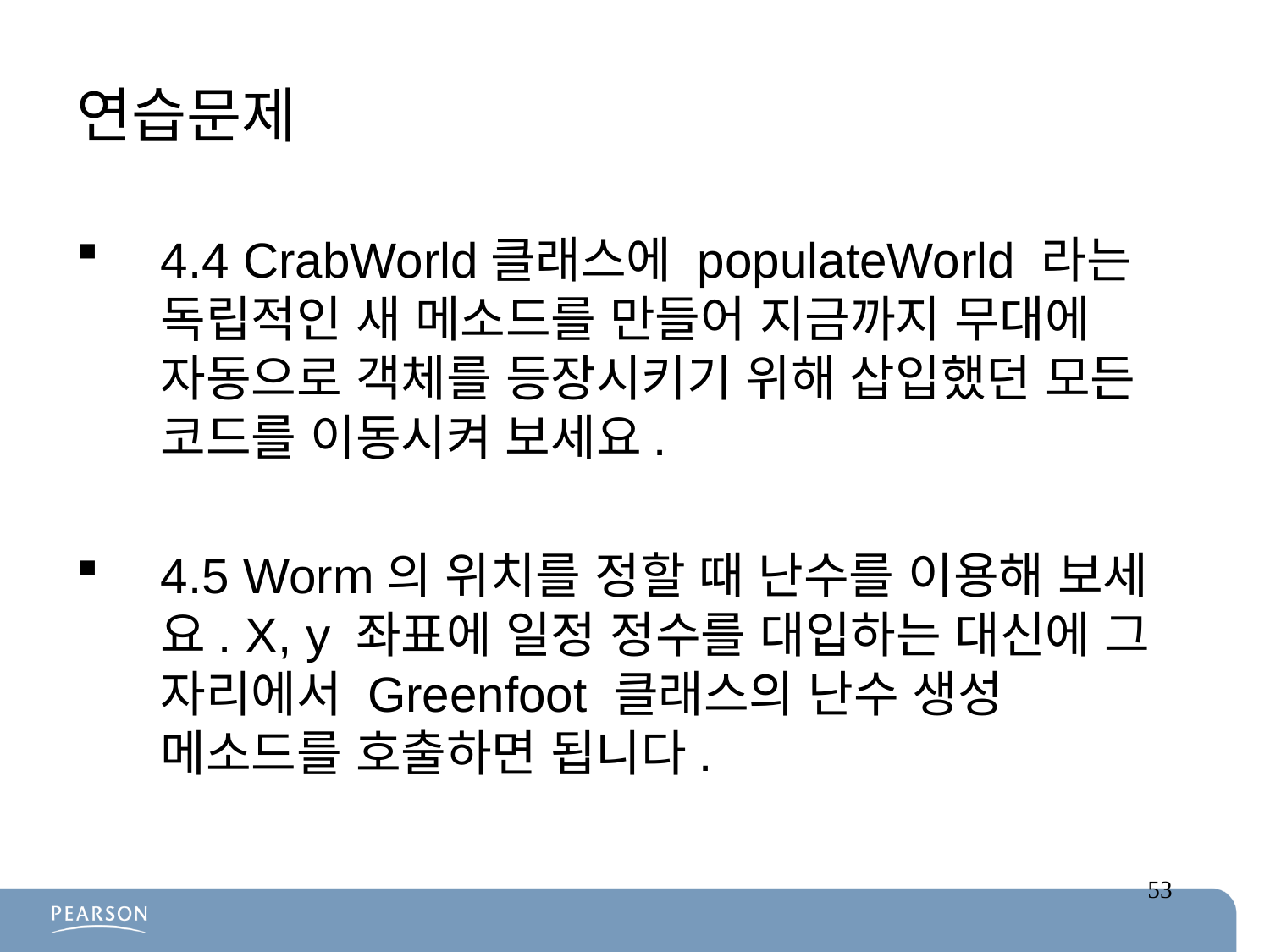

# 연습문제
4.4 CrabWorld클래스에 populateWorld 라는 독립적인 새 메소드를 만들어 지금까지 무대에 자동으로 객체를 등장시키기 위해 삽입했던 모든 코드를 이동시켜 보세요.

4.5 Worm의 위치를 정할 때 난수를 이용해 보세요. X, y 좌표에 일정 정수를 대입하는 대신에 그 자리에서 Greenfoot 클래스의 난수 생성 메소드를 호출하면 됩니다.

53